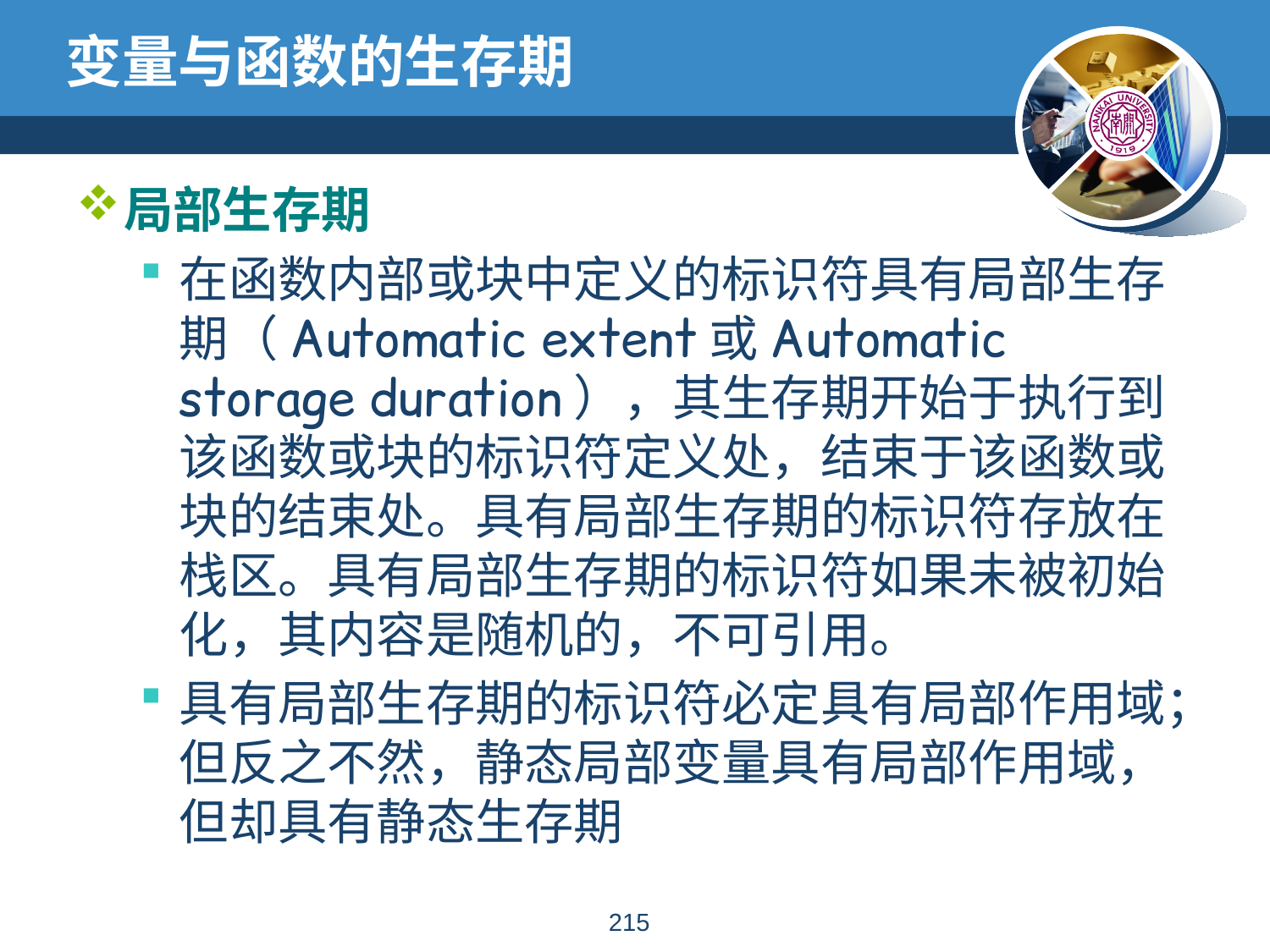

# 变量与函数的生存期
局部生存期
在函数内部或块中定义的标识符具有局部生存期（Automatic extent或Automatic storage duration），其生存期开始于执行到该函数或块的标识符定义处，结束于该函数或块的结束处。具有局部生存期的标识符存放在栈区。具有局部生存期的标识符如果未被初始化，其内容是随机的，不可引用。
具有局部生存期的标识符必定具有局部作用域；但反之不然，静态局部变量具有局部作用域，但却具有静态生存期
215